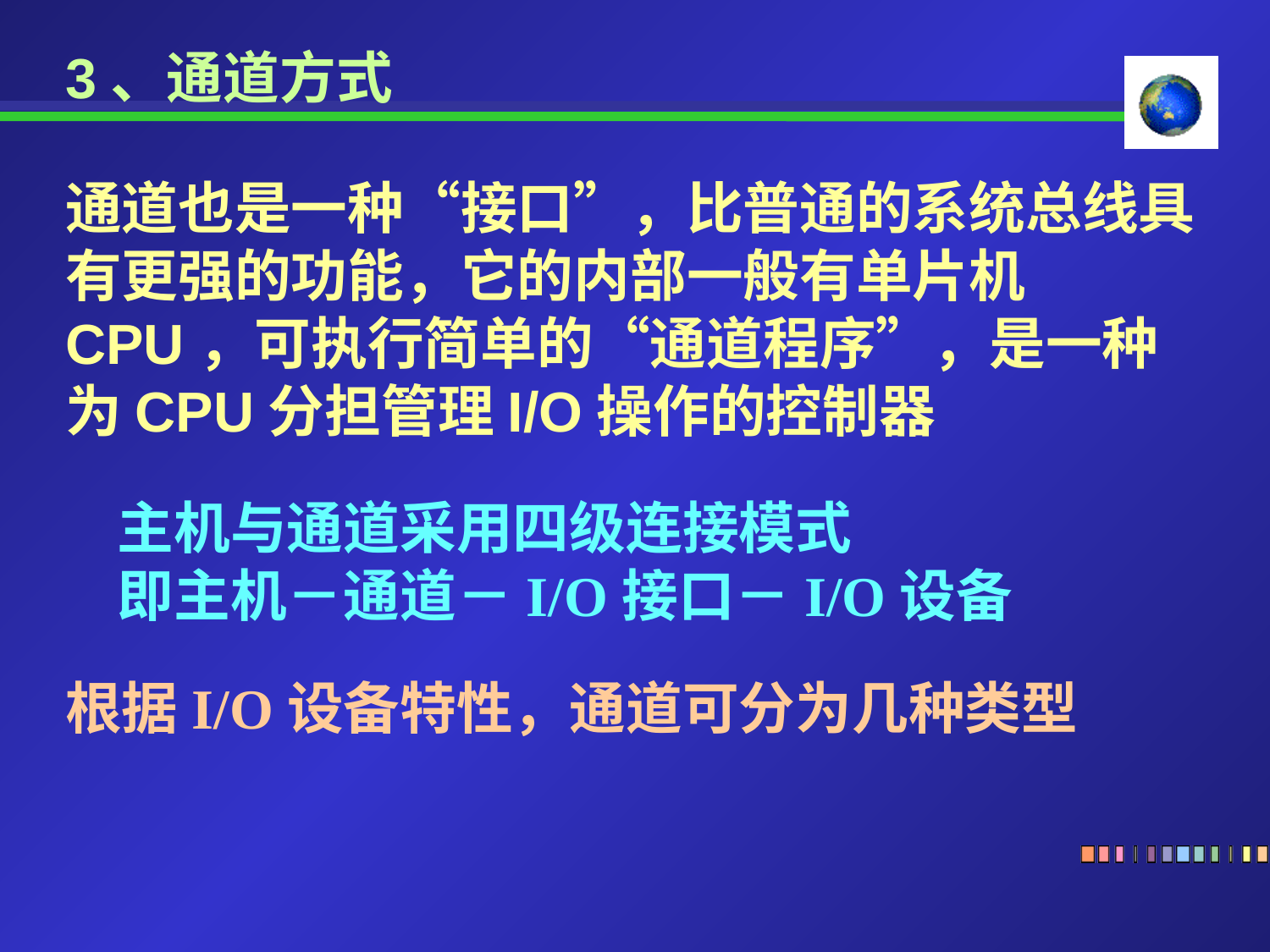

3、通道方式
通道也是一种“接口”，比普通的系统总线具有更强的功能，它的内部一般有单片机CPU，可执行简单的“通道程序”，是一种为CPU分担管理I/O操作的控制器
主机与通道采用四级连接模式
即主机－通道－I/O接口－I/O设备
根据I/O设备特性，通道可分为几种类型
6